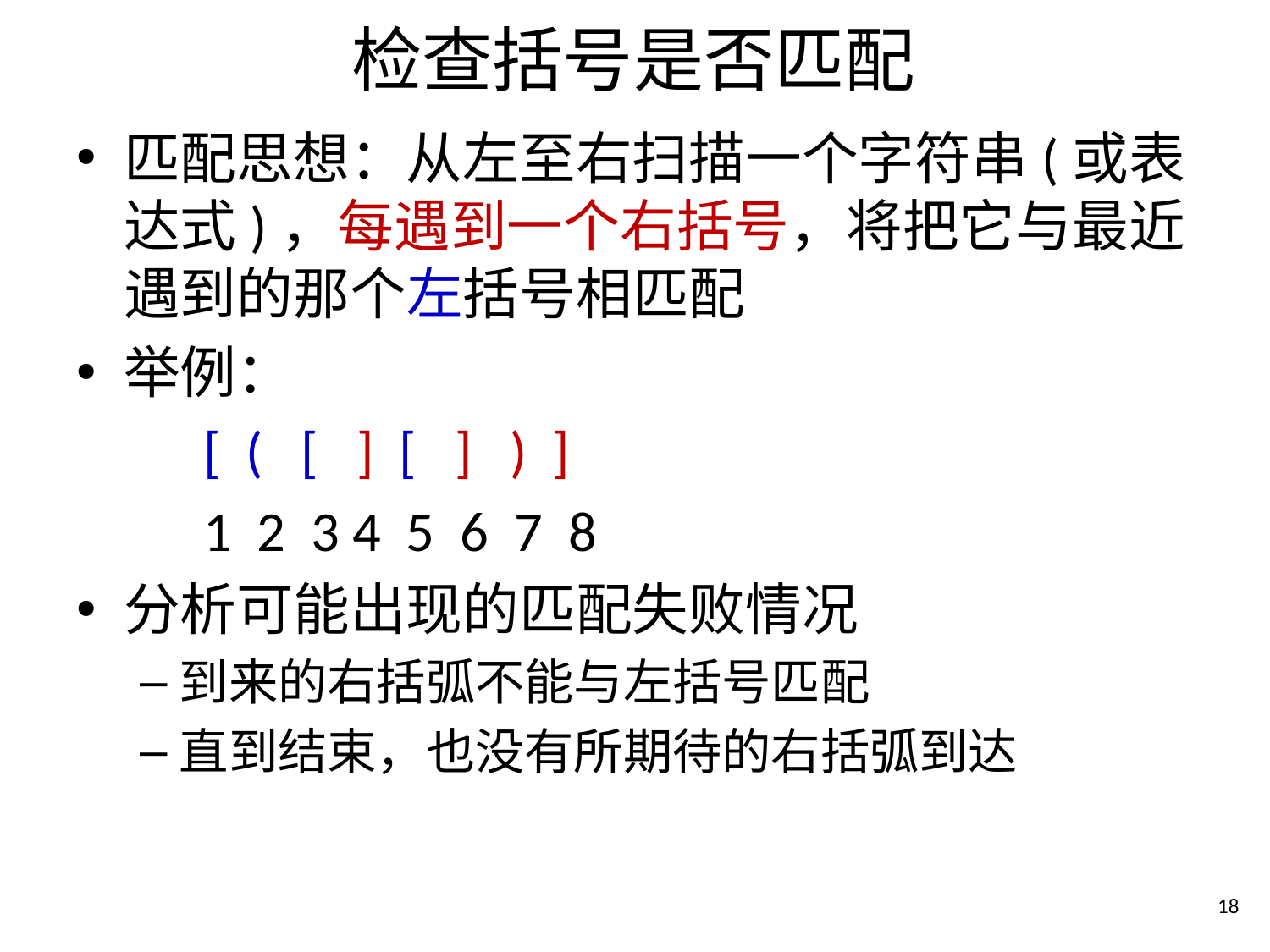

# 检查括号是否匹配
匹配思想：从左至右扫描一个字符串(或表达式)，每遇到一个右括号，将把它与最近遇到的那个左括号相匹配
举例：
	[  (   [   ]  [   ]   )  ]
	1  2  3 4  5  6  7  8
分析可能出现的匹配失败情况
到来的右括弧不能与左括号匹配
直到结束，也没有所期待的右括弧到达
18